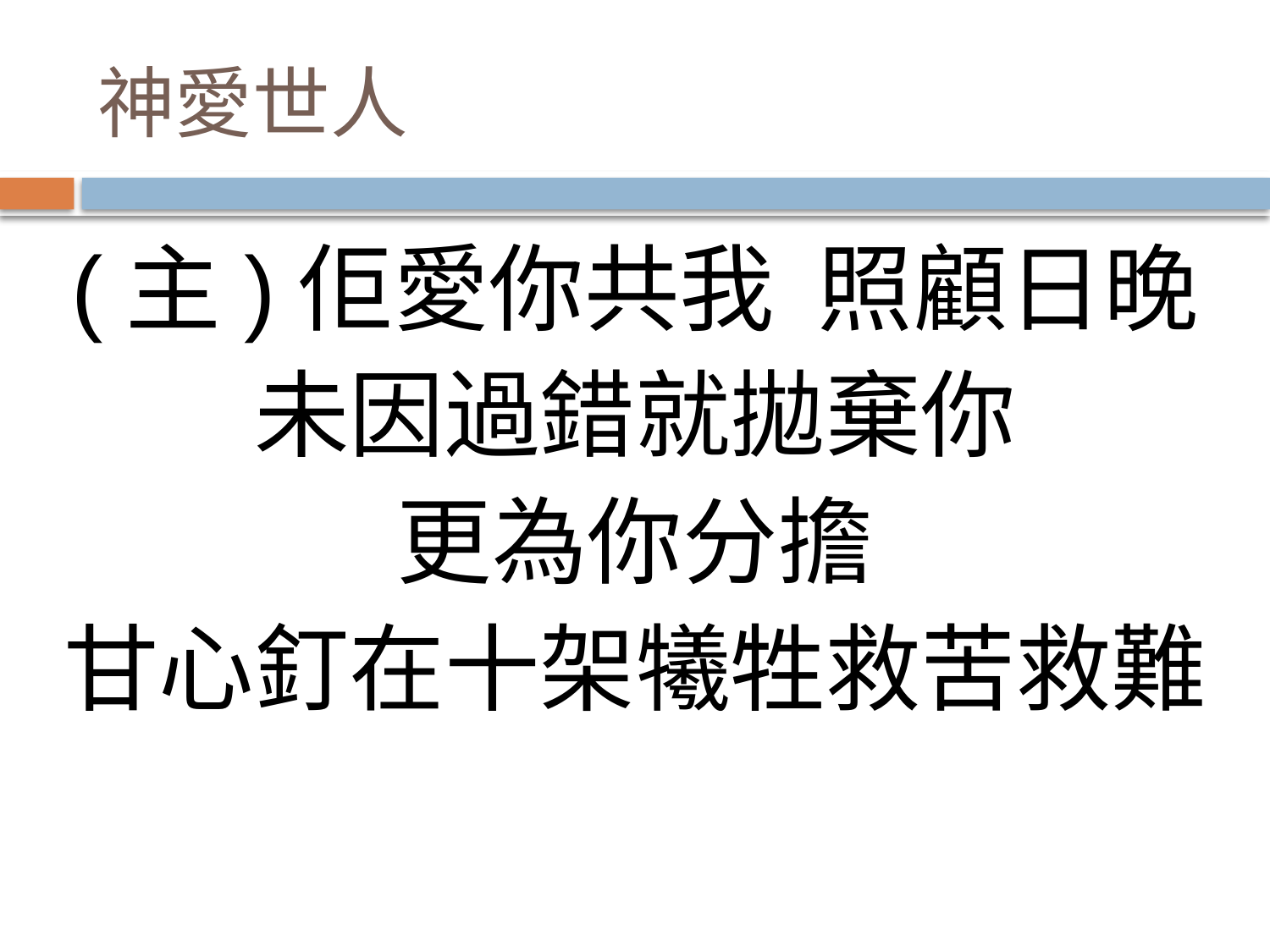

# 神愛世人
(主)佢愛你共我  照顧日晚
未因過錯就拋棄你
更為你分擔
甘心釘在十架犧牲救苦救難